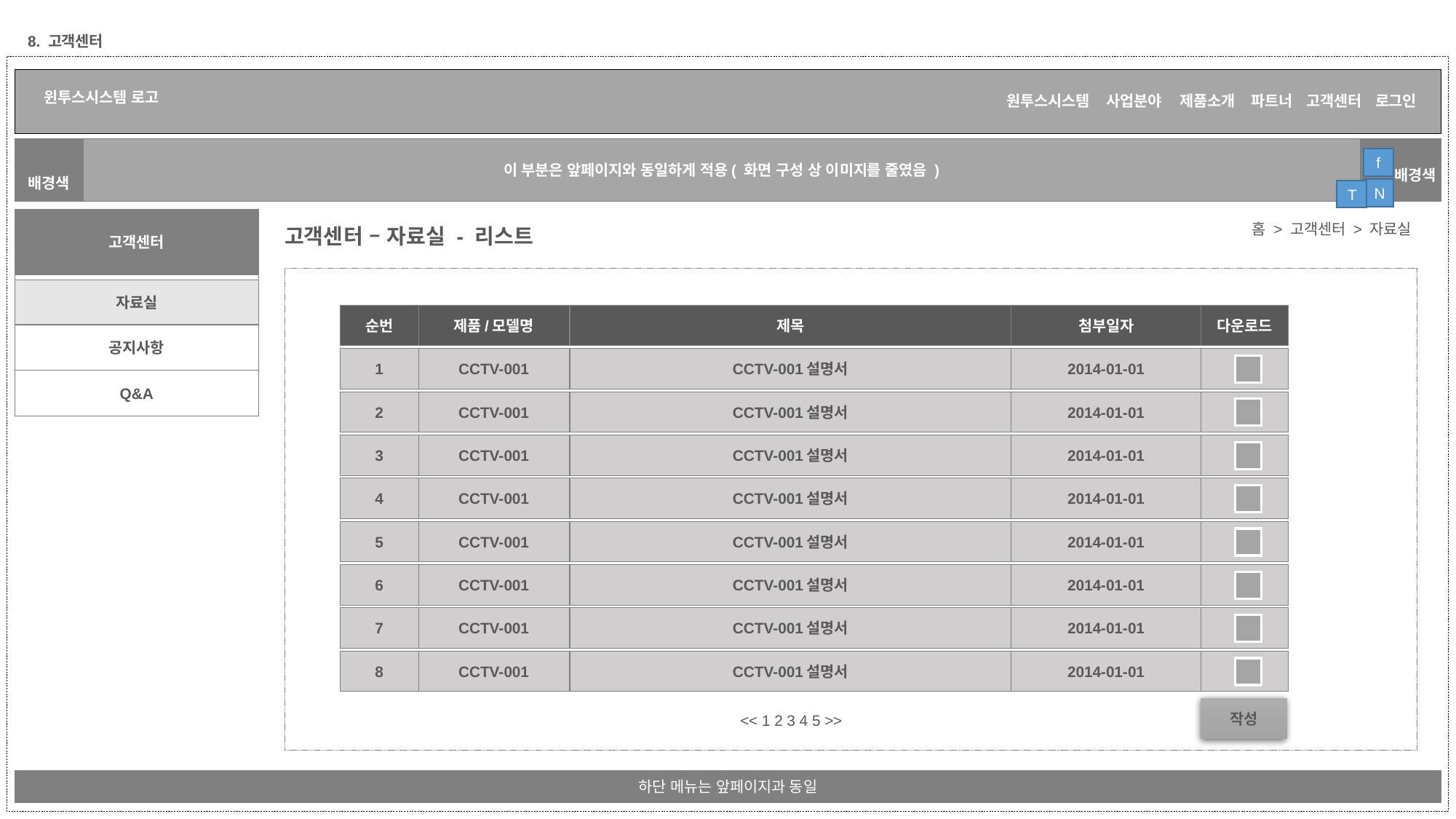

8. 고객센터

이 부분은 앞페이지와 동일하게 적용( 화면 구성 상 이미지를 줄였음 )
f
배경색
배경색
N
T
고객센터

홈 > 고객센터 > 자료실
고객센터 – 자료실 - 리스트

자료실
순번
제품/모델명
제목
첨부일자
다운로드
공지사항
1
CCTV-001
CCTV-001설명서
2014-01-01

Q&A
2
CCTV-001
CCTV-001설명서
2014-01-01

3
CCTV-001
CCTV-001설명서
2014-01-01

4
CCTV-001
CCTV-001설명서
2014-01-01

5
CCTV-001
CCTV-001설명서
2014-01-01

6
CCTV-001
CCTV-001설명서
2014-01-01

7
CCTV-001
CCTV-001설명서
2014-01-01

8
CCTV-001
CCTV-001설명서
2014-01-01

작성
<< 1 2 3 4 5 >>